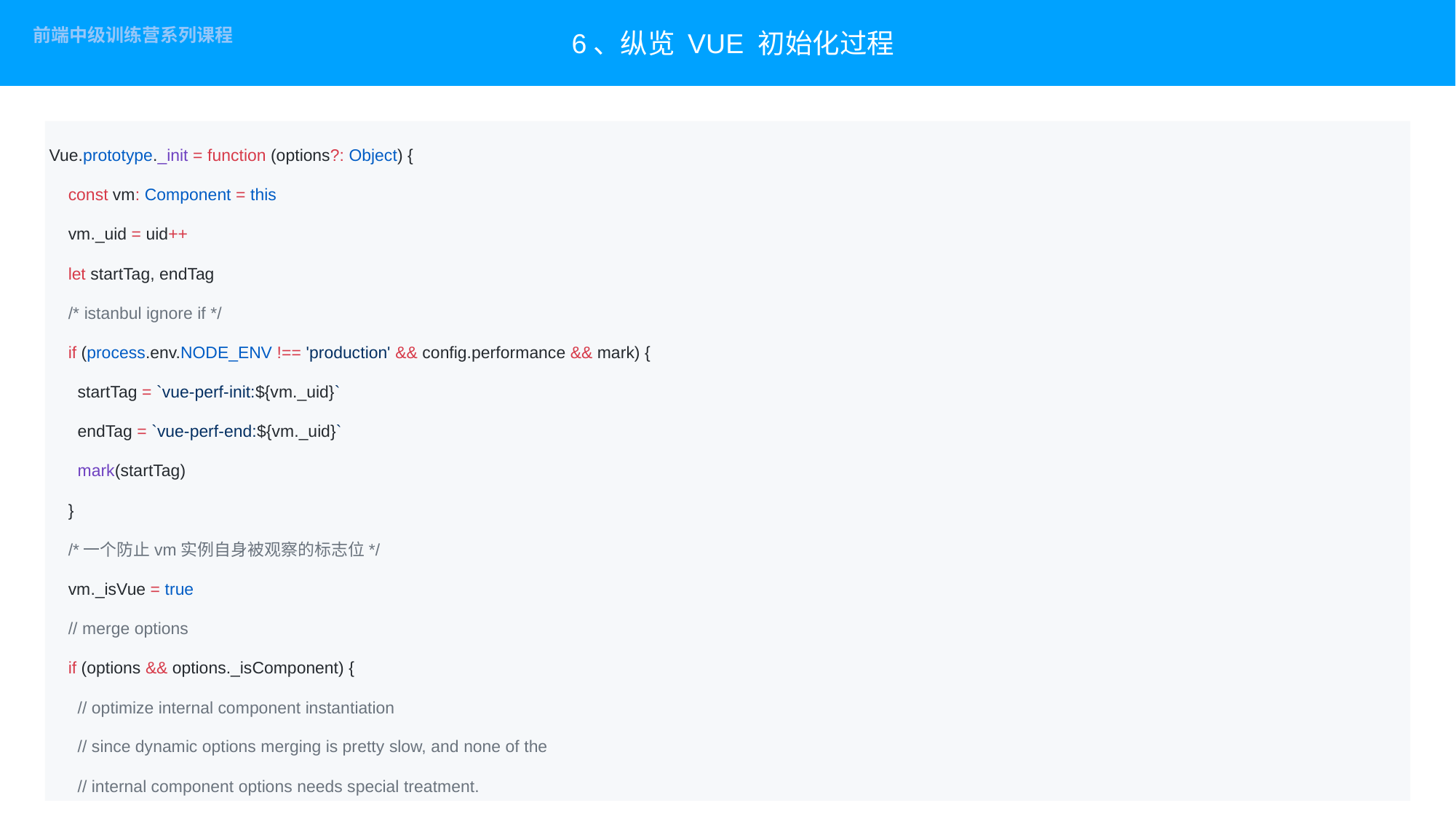

# 6、纵览 VUE 初始化过程
Vue.prototype._init = function (options?: Object) {
    const vm: Component = this
    vm._uid = uid++
    let startTag, endTag
    /* istanbul ignore if */
    if (process.env.NODE_ENV !== 'production' && config.performance && mark) {
      startTag = `vue-perf-init:${vm._uid}`
      endTag = `vue-perf-end:${vm._uid}`
      mark(startTag)
    }
    /*一个防止vm实例自身被观察的标志位*/
    vm._isVue = true
    // merge options
    if (options && options._isComponent) {
      // optimize internal component instantiation
      // since dynamic options merging is pretty slow, and none of the
      // internal component options needs special treatment.
      initInternalComponent(vm, options)
    } else {
      vm.$options = mergeOptions(
        resolveConstructorOptions(vm.constructor),
        options || {},
        vm
      )
    }
    /* istanbul ignore else */
    if (process.env.NODE_ENV !== 'production') {
      initProxy(vm)
    } else {
      vm._renderProxy = vm
    }
    …
}